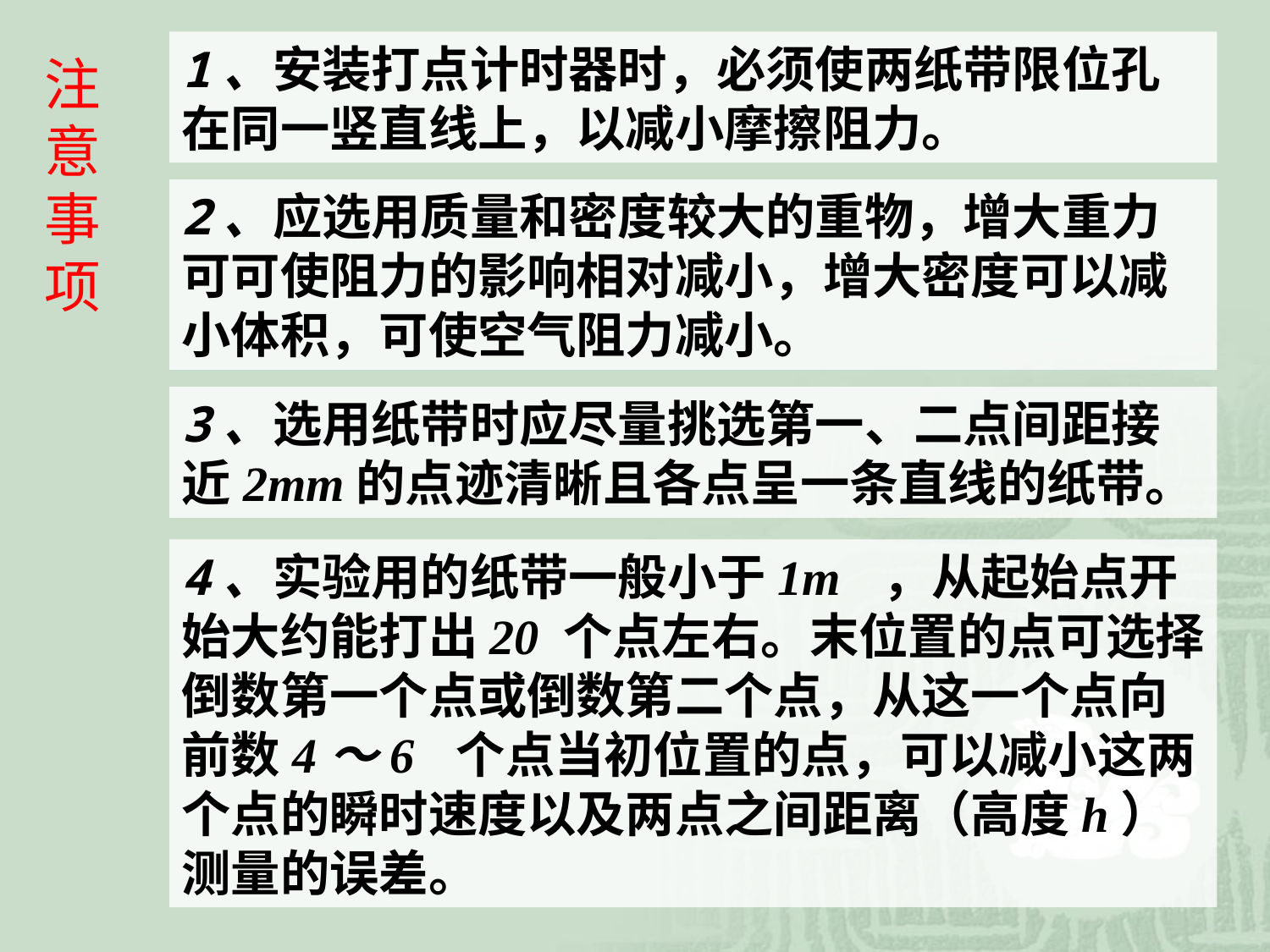

1、安装打点计时器时，必须使两纸带限位孔在同一竖直线上，以减小摩擦阻力。
注意事项
2、应选用质量和密度较大的重物，增大重力可可使阻力的影响相对减小，增大密度可以减小体积，可使空气阻力减小。
3、选用纸带时应尽量挑选第一、二点间距接近2mm的点迹清晰且各点呈一条直线的纸带。
4、实验用的纸带一般小于1m ，从起始点开始大约能打出20 个点左右。末位置的点可选择倒数第一个点或倒数第二个点，从这一个点向前数4～6 个点当初位置的点，可以减小这两个点的瞬时速度以及两点之间距离（高度h）测量的误差。